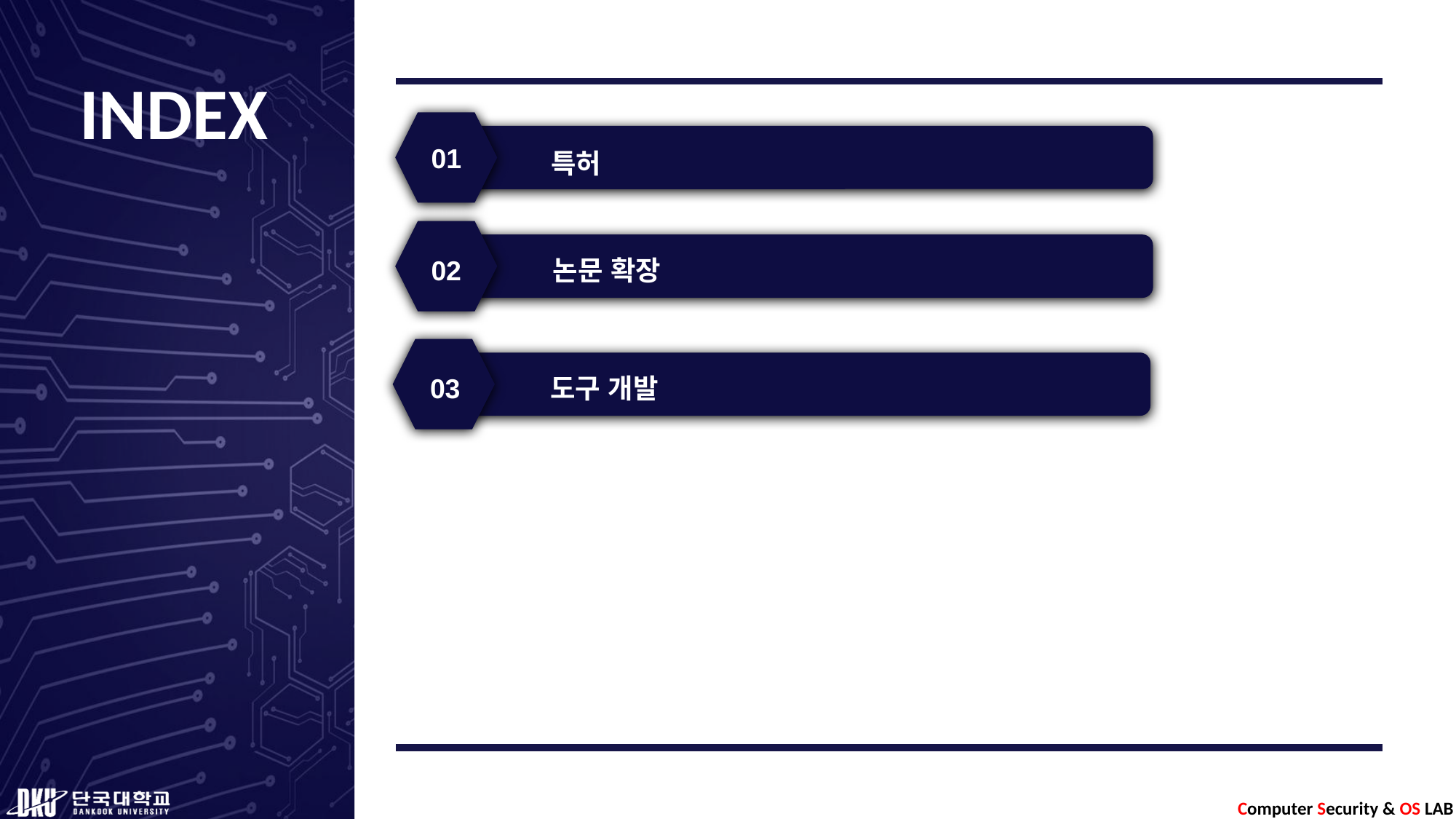

01
특허

02
논문 확장

03
도구 개발